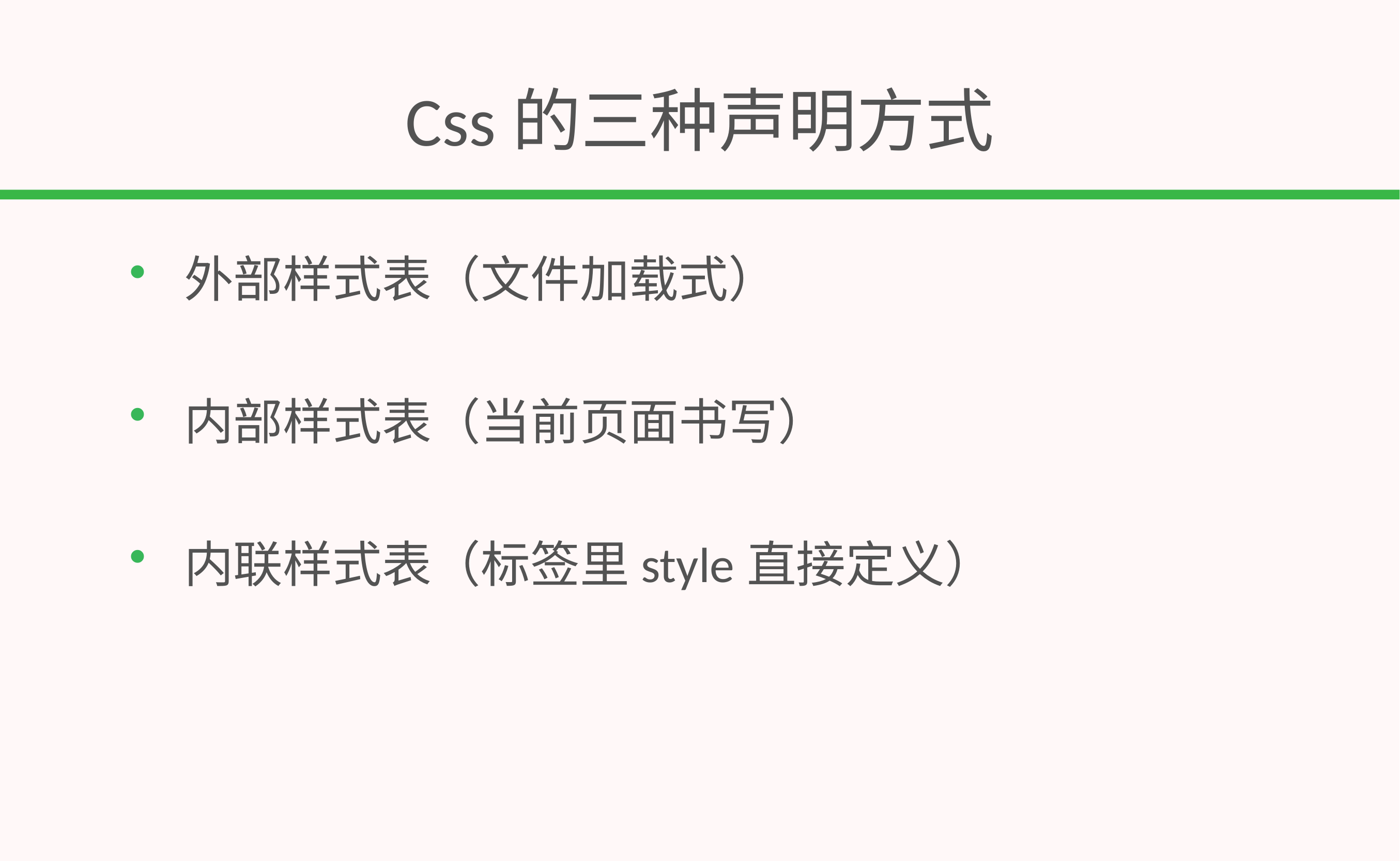

# Css的三种声明方式
外部样式表（文件加载式）

内部样式表（当前页面书写）

内联样式表（标签里style直接定义）